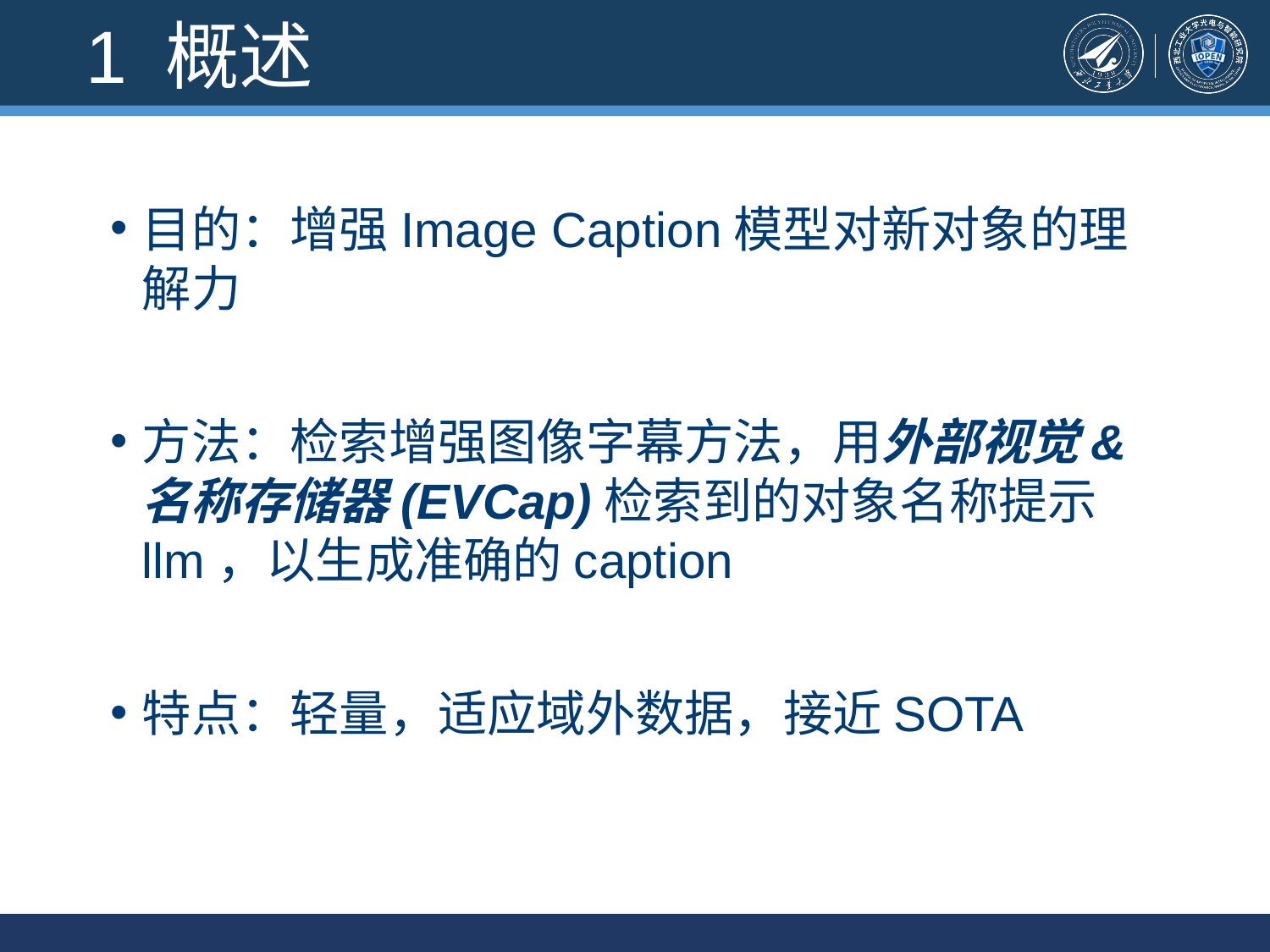

1 概述
目的：增强Image Caption模型对新对象的理解力

方法：检索增强图像字幕方法，用外部视觉&名称存储器(EVCap)检索到的对象名称提示llm，以生成准确的caption

特点：轻量，适应域外数据，接近SOTA